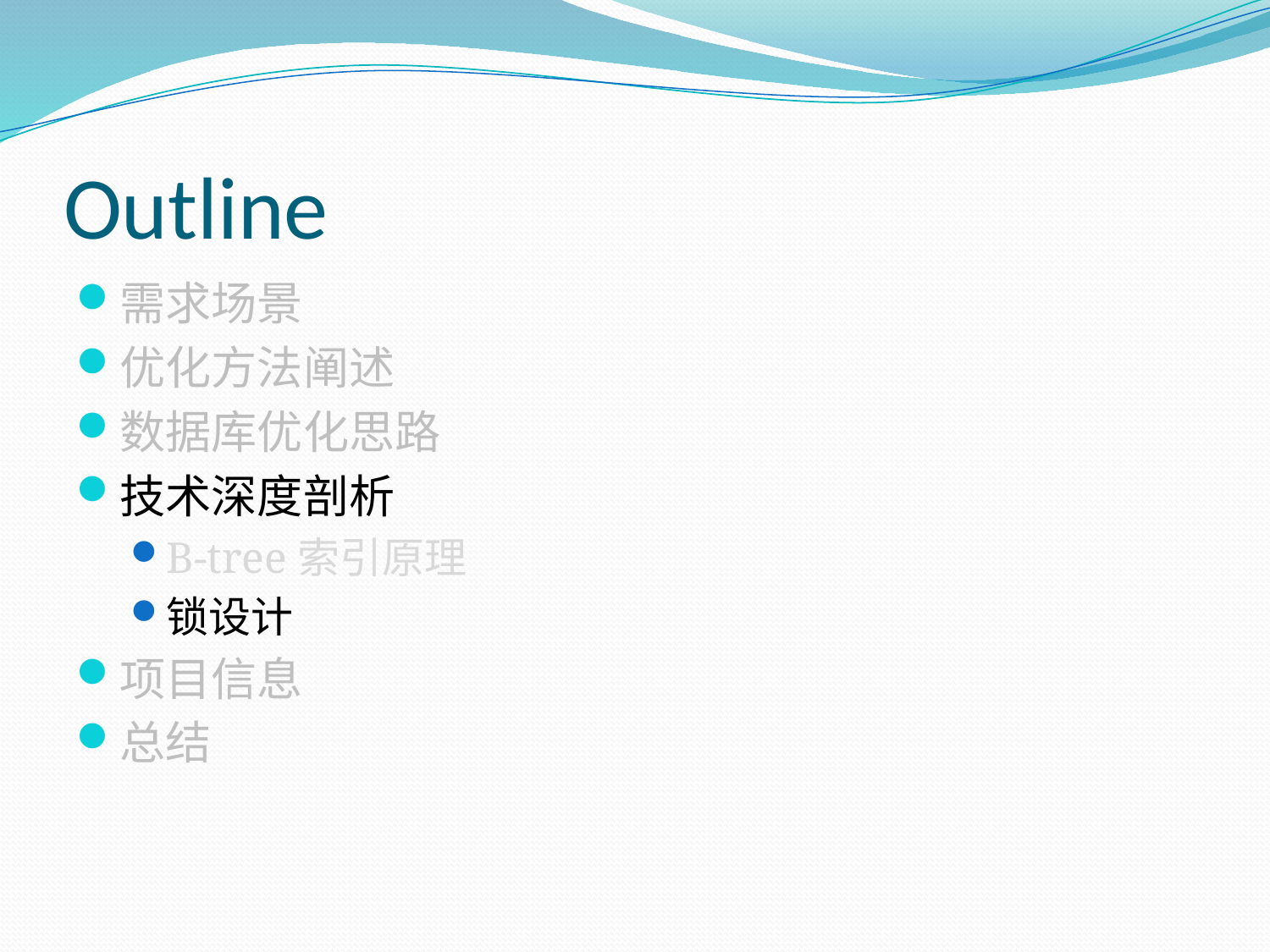

# Outline
需求场景
优化方法阐述
数据库优化思路
技术深度剖析
B-tree索引原理
锁设计
项目信息
总结